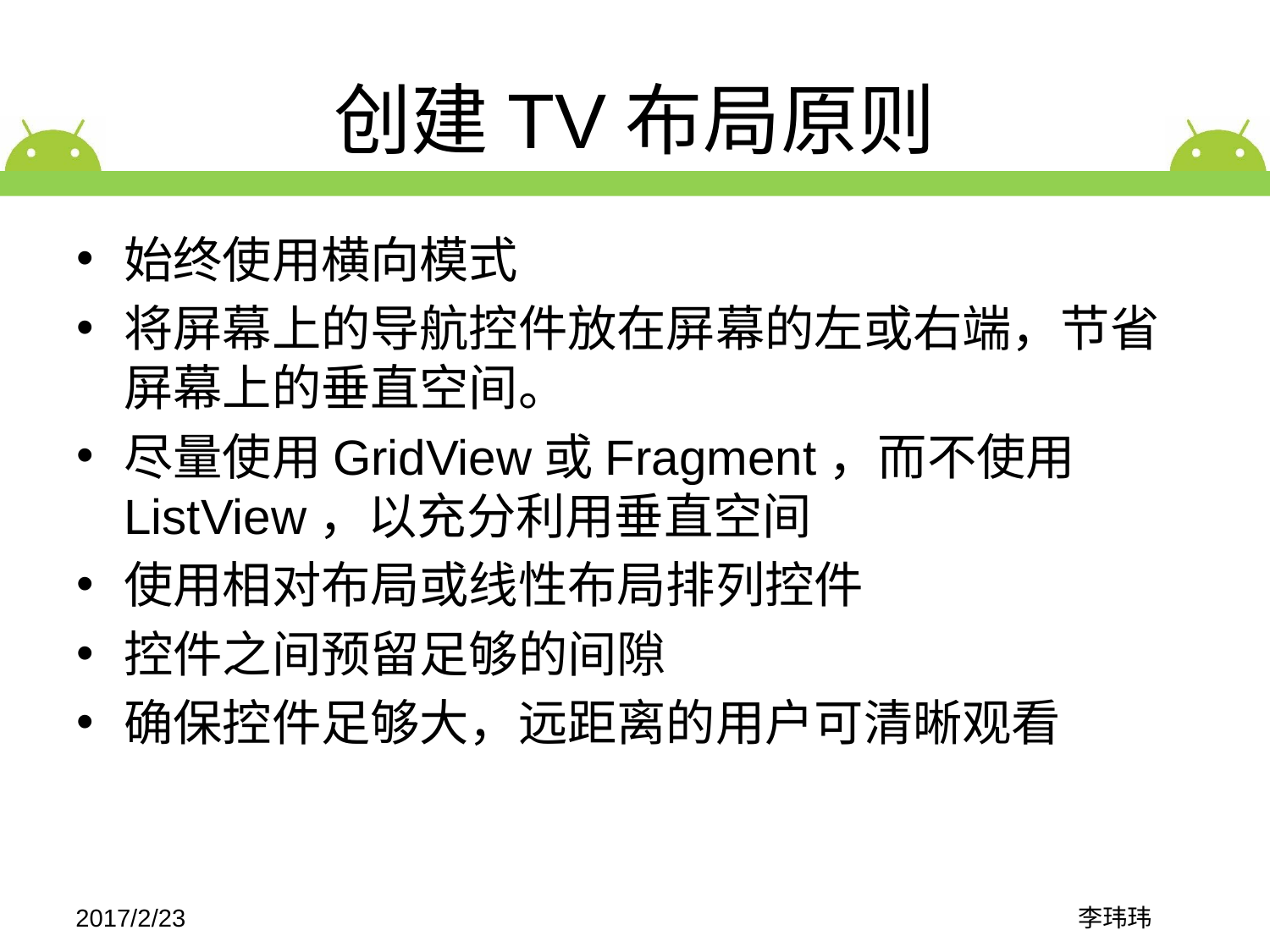

# 创建TV布局原则
始终使用横向模式
将屏幕上的导航控件放在屏幕的左或右端，节省屏幕上的垂直空间。
尽量使用GridView或Fragment，而不使用ListView，以充分利用垂直空间
使用相对布局或线性布局排列控件
控件之间预留足够的间隙
确保控件足够大，远距离的用户可清晰观看